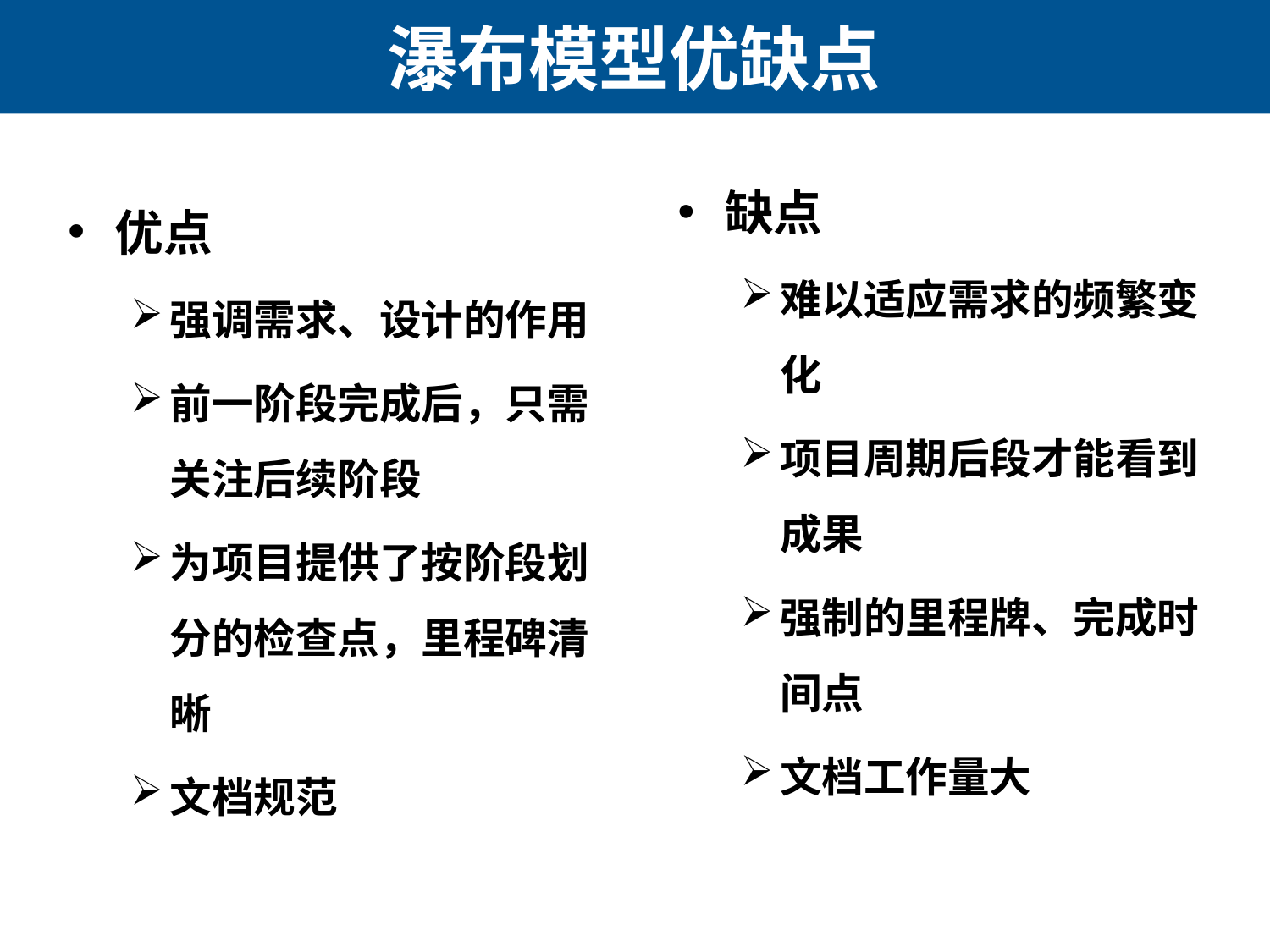

# 瀑布模型优缺点
缺点
难以适应需求的频繁变化
项目周期后段才能看到成果
强制的里程牌、完成时间点
文档工作量大
优点
强调需求、设计的作用
前一阶段完成后，只需关注后续阶段
为项目提供了按阶段划分的检查点，里程碑清晰
文档规范